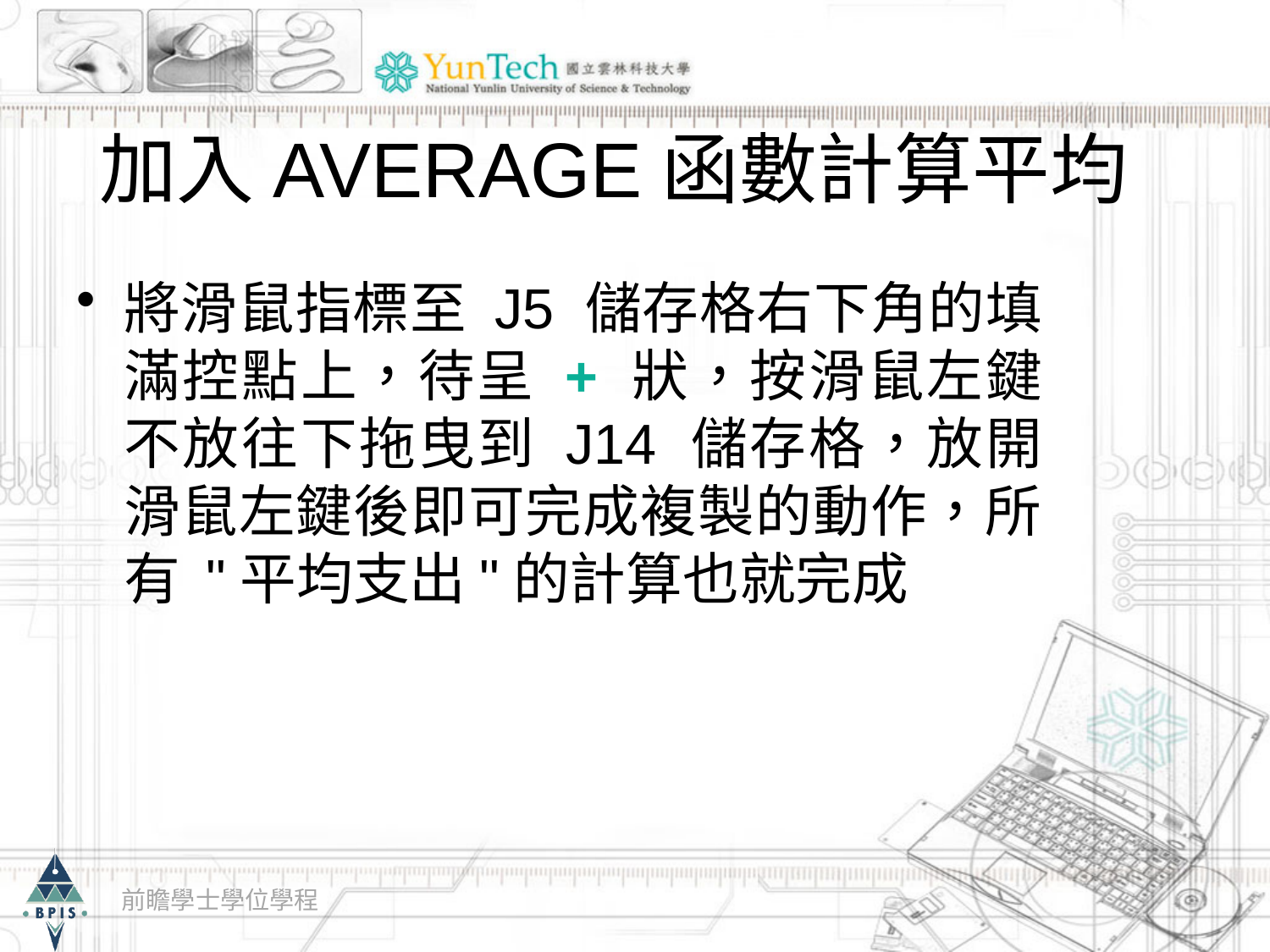

# 加入AVERAGE函數計算平均
將滑鼠指標至 J5 儲存格右下角的填滿控點上，待呈 + 狀，按滑鼠左鍵不放往下拖曳到 J14 儲存格，放開滑鼠左鍵後即可完成複製的動作，所有 "平均支出"的計算也就完成